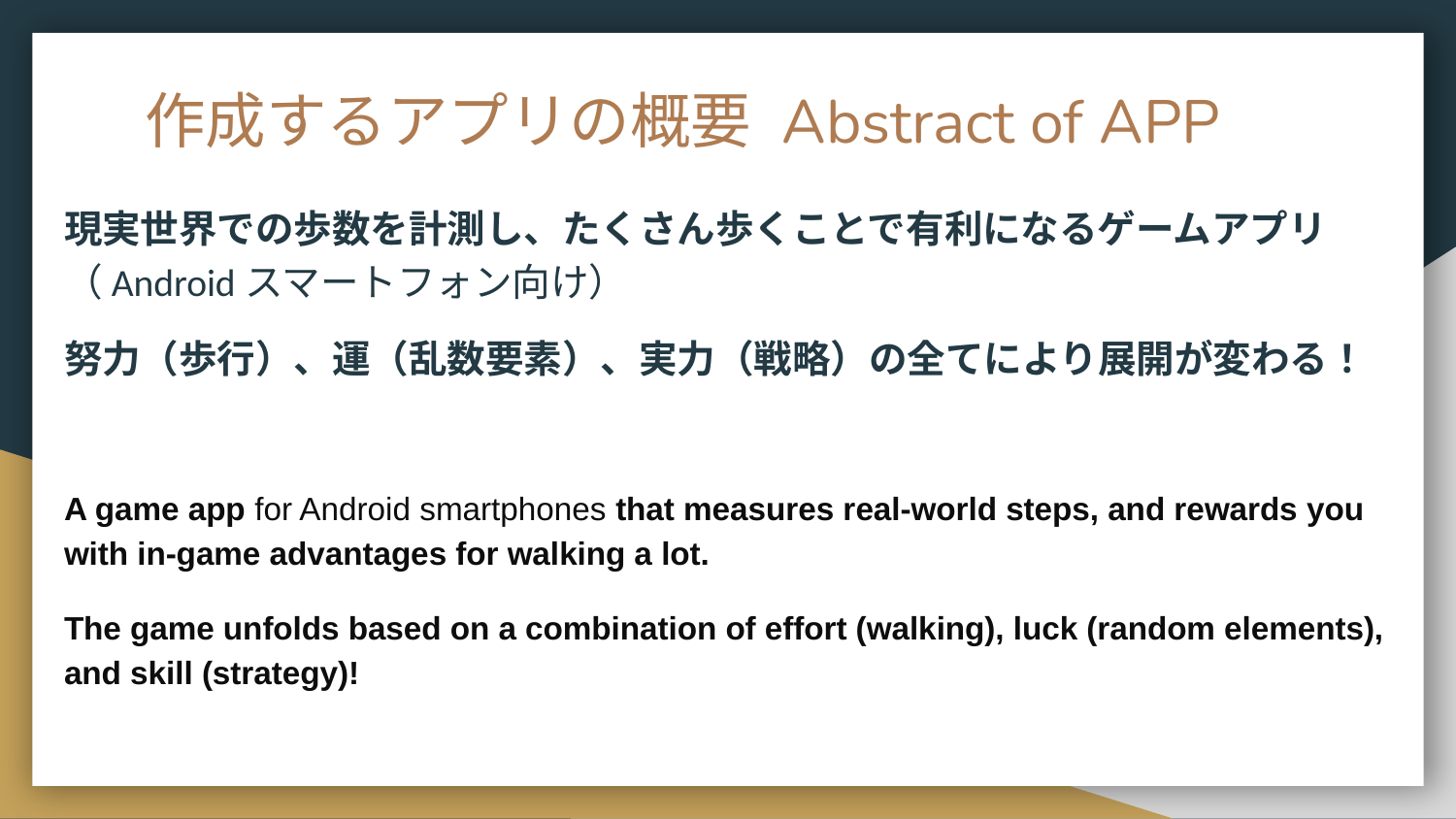

# 作成するアプリの概要 Abstract of APP
現実世界での歩数を計測し、たくさん歩くことで有利になるゲームアプリ　（Androidスマートフォン向け）
努力（歩行）、運（乱数要素）、実力（戦略）の全てにより展開が変わる！

A game app for Android smartphones that measures real-world steps, and rewards you with in-game advantages for walking a lot.
The game unfolds based on a combination of effort (walking), luck (random elements), and skill (strategy)!